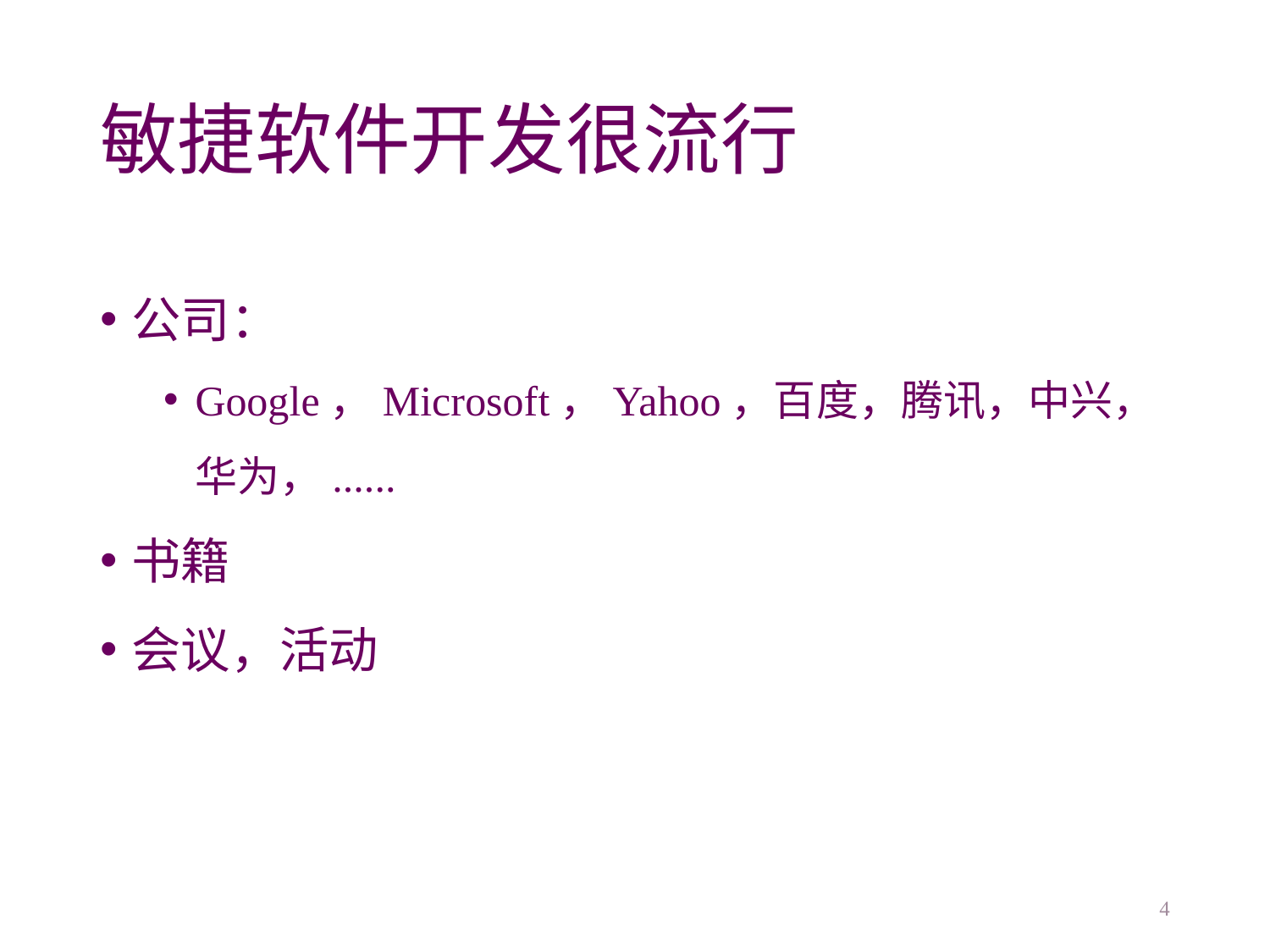

# 敏捷软件开发很流行
公司：
Google，Microsoft，Yahoo，百度，腾讯，中兴，华为，......
书籍
会议，活动

4